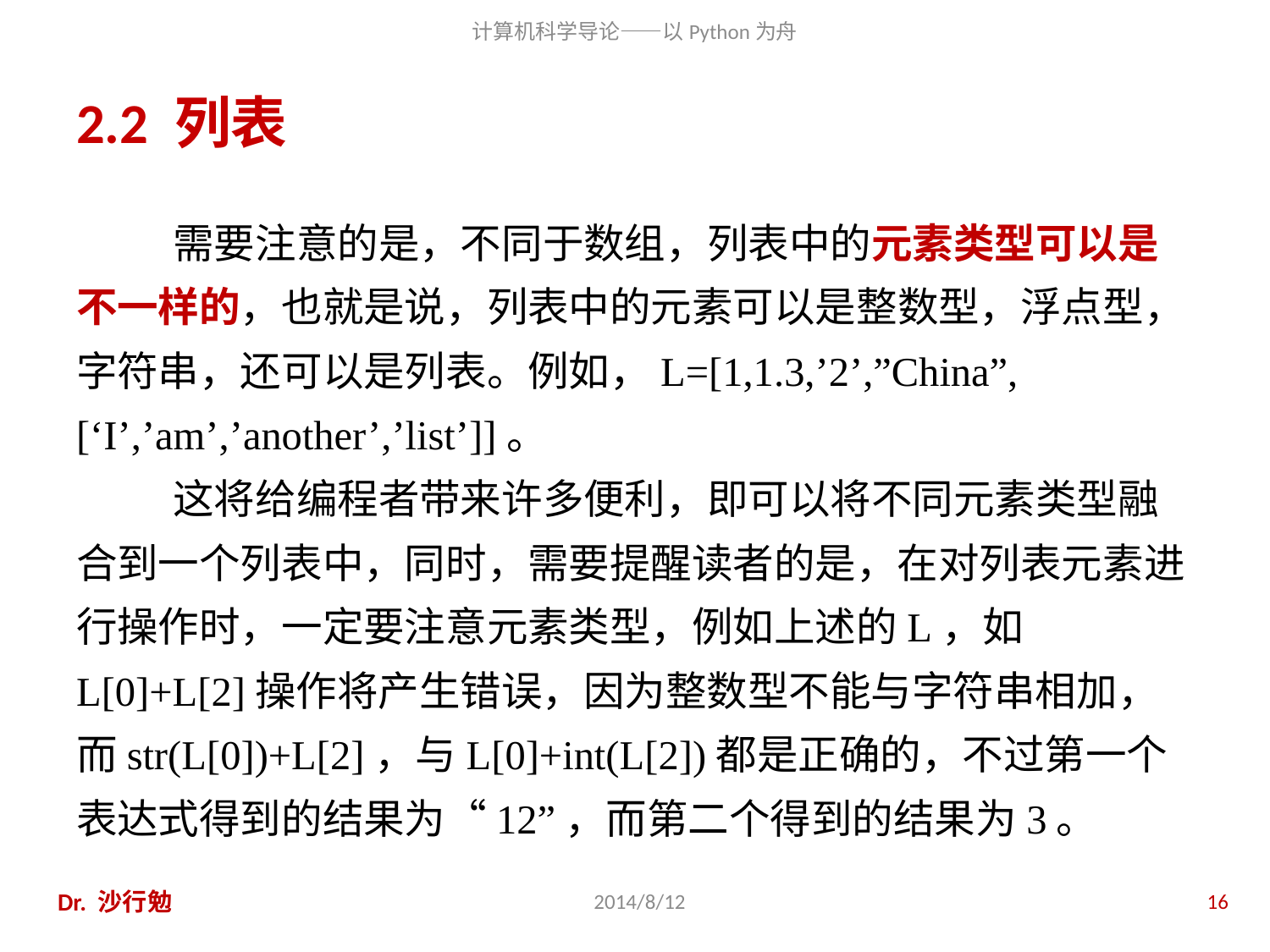

# 2.2 列表
需要注意的是，不同于数组，列表中的元素类型可以是不一样的，也就是说，列表中的元素可以是整数型，浮点型，字符串，还可以是列表。例如，L=[1,1.3,’2’,”China”,[‘I’,’am’,’another’,’list’]]。
这将给编程者带来许多便利，即可以将不同元素类型融合到一个列表中，同时，需要提醒读者的是，在对列表元素进行操作时，一定要注意元素类型，例如上述的L，如L[0]+L[2]操作将产生错误，因为整数型不能与字符串相加，而str(L[0])+L[2]，与L[0]+int(L[2])都是正确的，不过第一个表达式得到的结果为“12”，而第二个得到的结果为3。
Dr. 沙行勉
2014/8/12
16